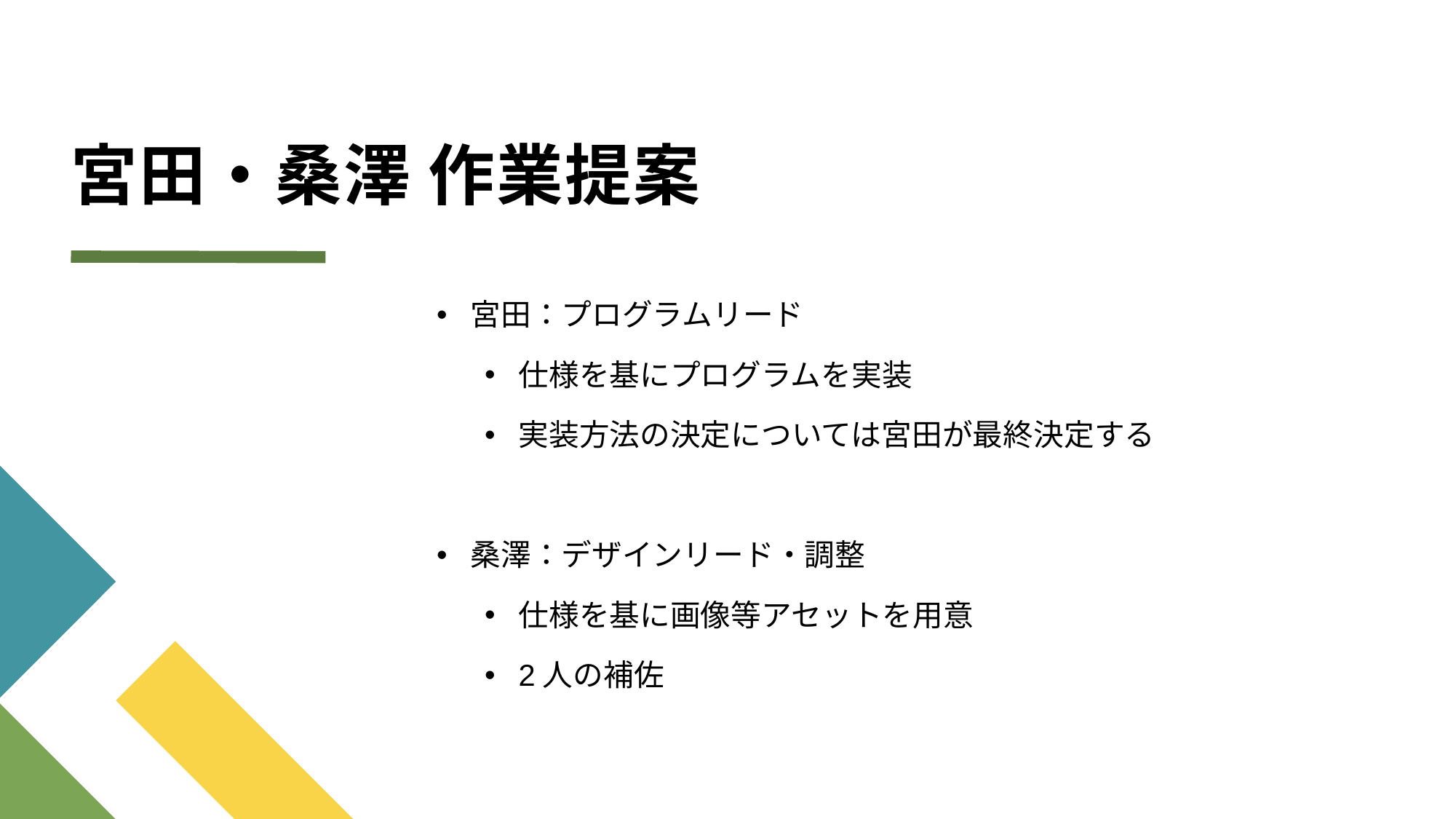

# 宮田・桑澤 作業提案
宮田：プログラムリード
仕様を基にプログラムを実装
実装方法の決定については宮田が最終決定する

桑澤：デザインリード・調整
仕様を基に画像等アセットを用意
2人の補佐